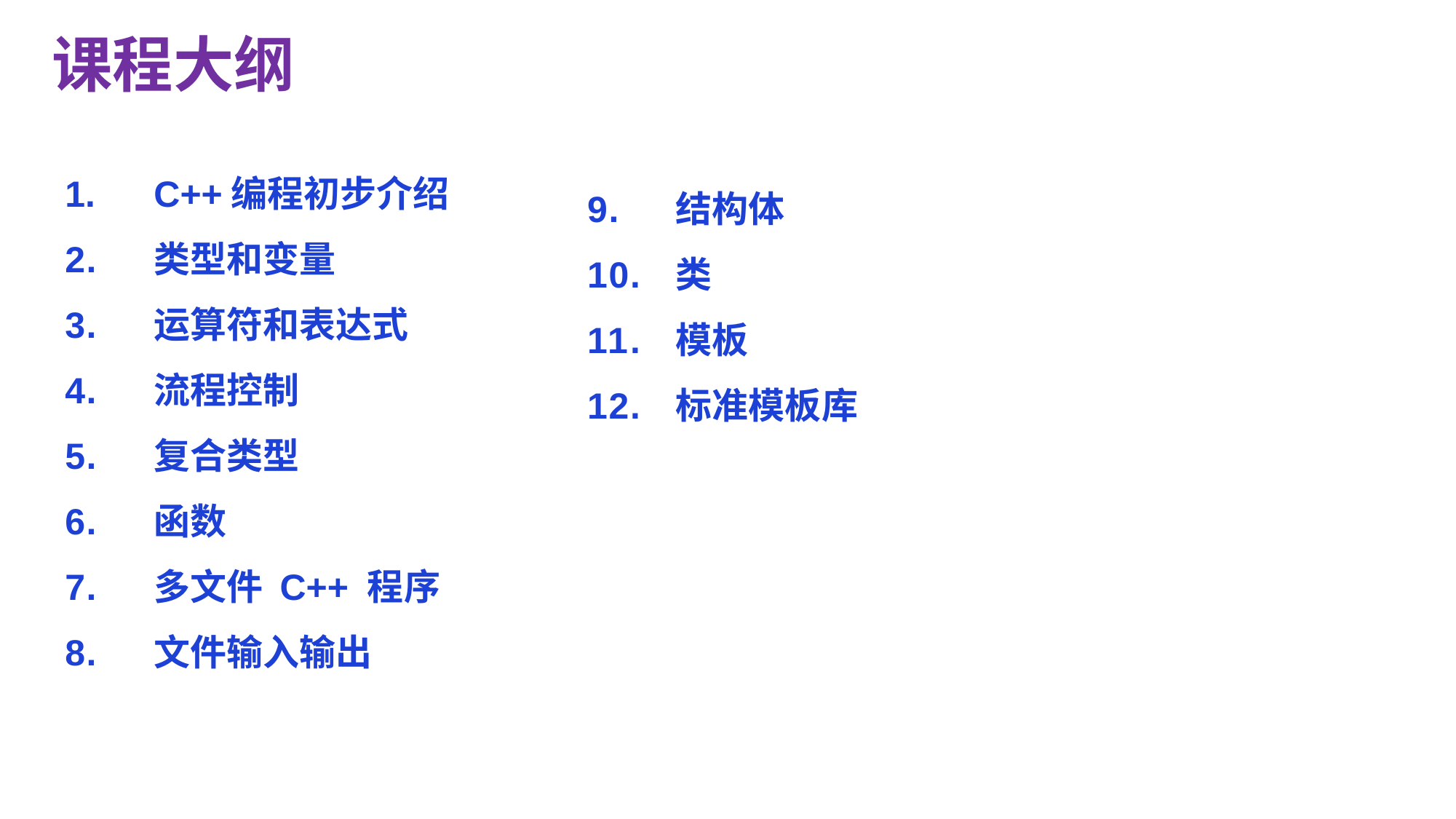

课程大纲
C++编程初步介绍
类型和变量
运算符和表达式
流程控制
复合类型
函数
多文件 C++ 程序
文件输入输出
结构体
类
模板
标准模板库
2017